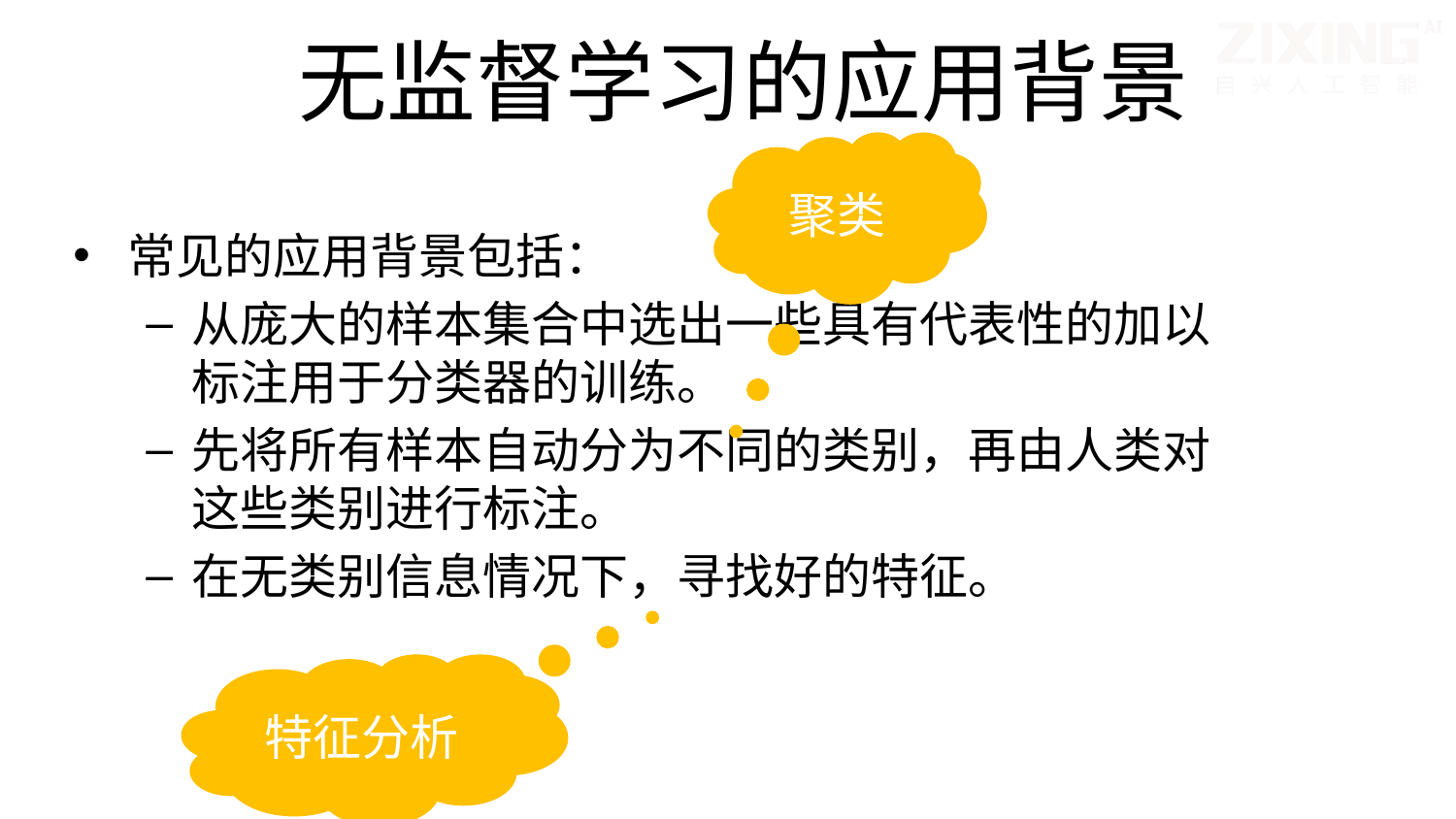

# 无监督学习的应用背景
聚类
常见的应用背景包括：
从庞大的样本集合中选出一些具有代表性的加以标注用于分类器的训练。
先将所有样本自动分为不同的类别，再由人类对这些类别进行标注。
在无类别信息情况下，寻找好的特征。

特征分析